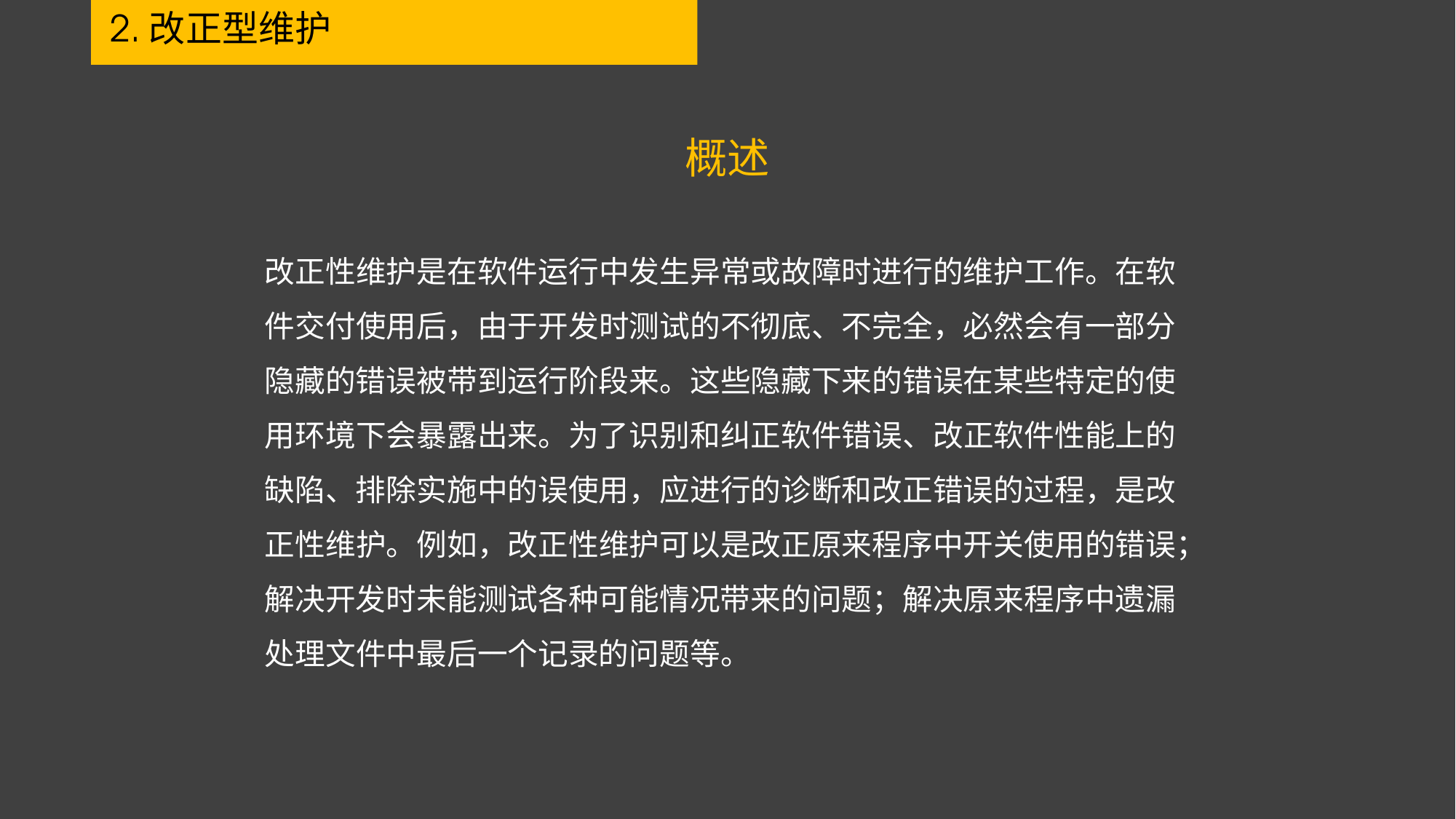

2.改正型维护
概述
改正性维护是在软件运行中发生异常或故障时进行的维护工作。在软件交付使用后，由于开发时测试的不彻底、不完全，必然会有一部分隐藏的错误被带到运行阶段来。这些隐藏下来的错误在某些特定的使用环境下会暴露出来。为了识别和纠正软件错误、改正软件性能上的缺陷、排除实施中的误使用，应进行的诊断和改正错误的过程，是改正性维护。例如，改正性维护可以是改正原来程序中开关使用的错误；解决开发时未能测试各种可能情况带来的问题；解决原来程序中遗漏处理文件中最后一个记录的问题等。